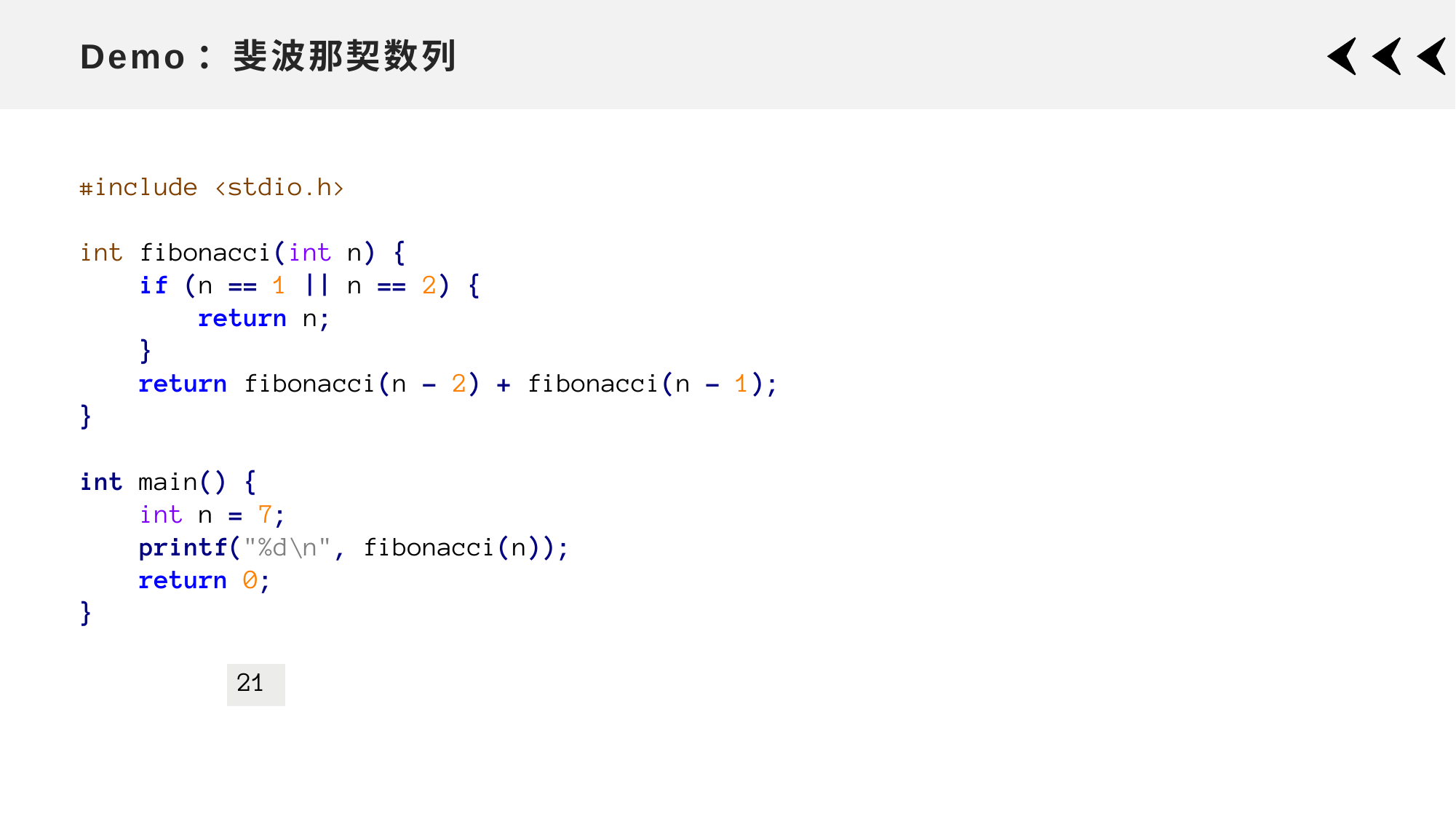

# Demo：斐波那契数列
#include <stdio.h> int fibonacci(int n) {    if (n == 1 || n == 2) {        return n;    }    return fibonacci(n - 2) + fibonacci(n - 1);} int main() {    int n = 7;    printf("%d\n", fibonacci(n));    return 0;}
| 21 |
| --- |